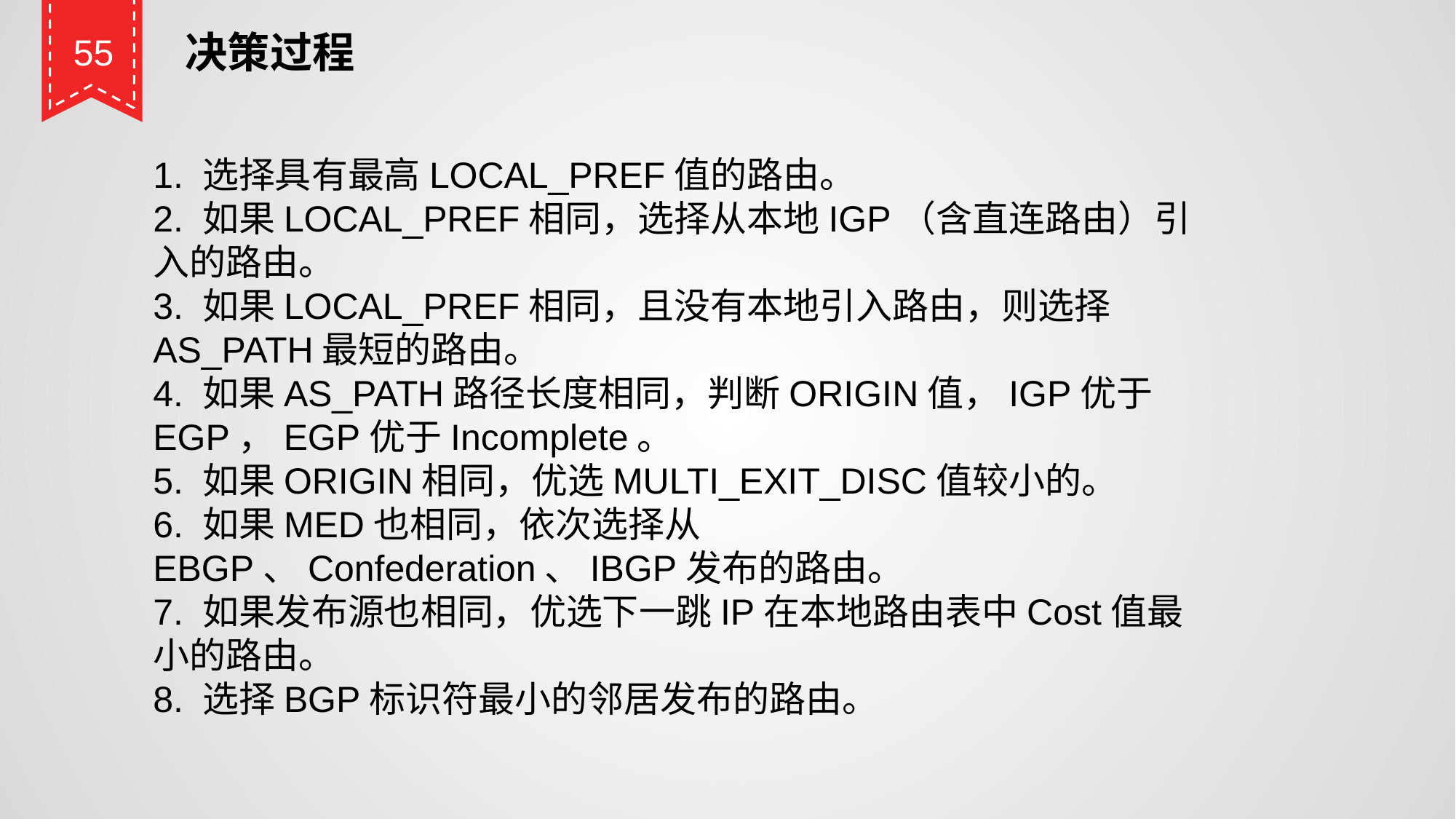

决策过程
55
1. 选择具有最高LOCAL_PREF值的路由。
2. 如果LOCAL_PREF相同，选择从本地IGP（含直连路由）引入的路由。
3. 如果LOCAL_PREF相同，且没有本地引入路由，则选择AS_PATH最短的路由。
4. 如果AS_PATH路径长度相同，判断ORIGIN值，IGP优于EGP，EGP优于Incomplete。
5. 如果ORIGIN相同，优选MULTI_EXIT_DISC值较小的。
6. 如果MED也相同，依次选择从EBGP、Confederation、IBGP发布的路由。
7. 如果发布源也相同，优选下一跳IP在本地路由表中Cost值最小的路由。
8. 选择BGP标识符最小的邻居发布的路由。